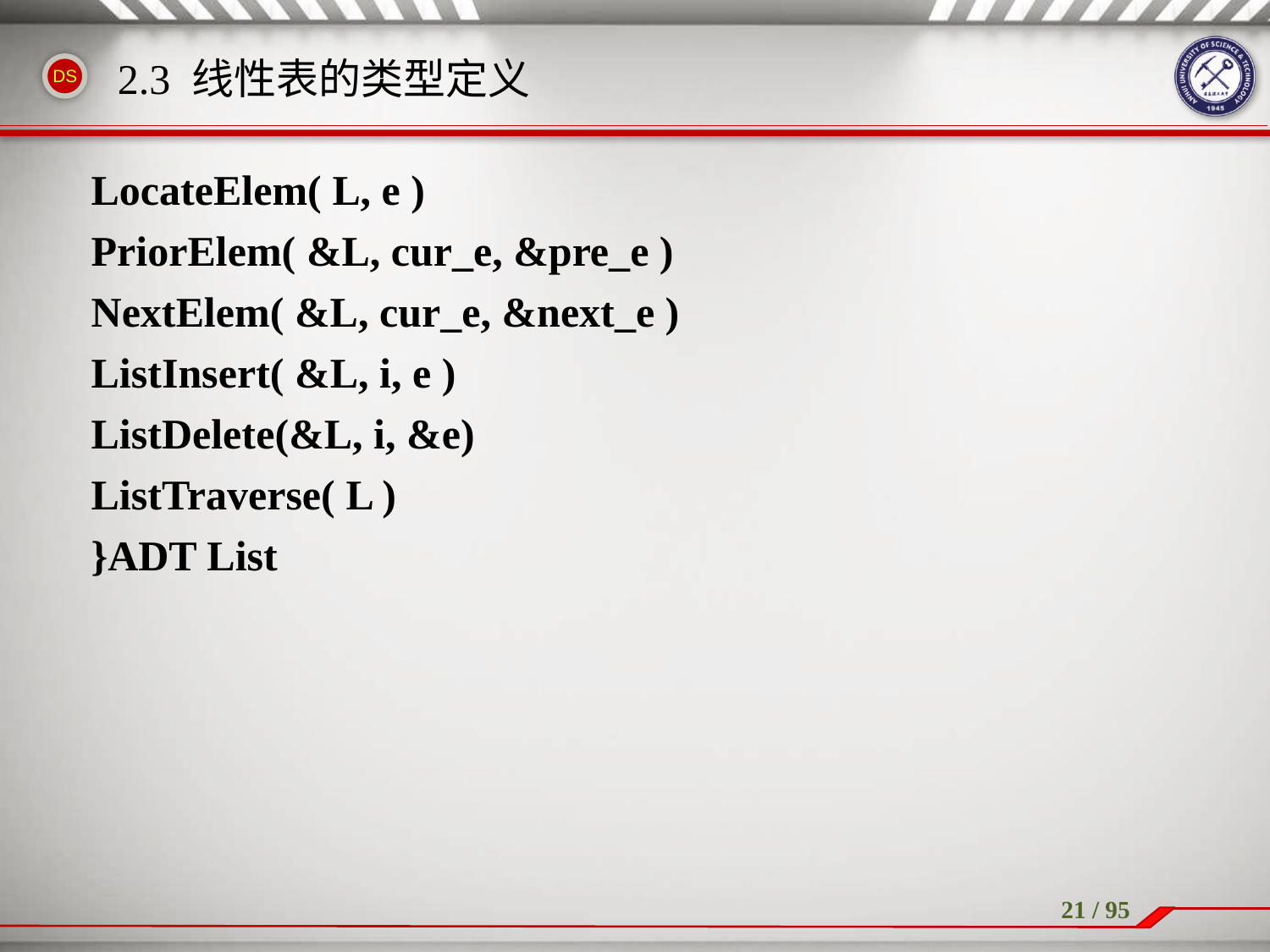

# 2.3 线性表的类型定义
LocateElem( L, e )
PriorElem( &L, cur_e, &pre_e )
NextElem( &L, cur_e, &next_e )
ListInsert( &L, i, e )
ListDelete(&L, i, &e)
ListTraverse( L )
}ADT List